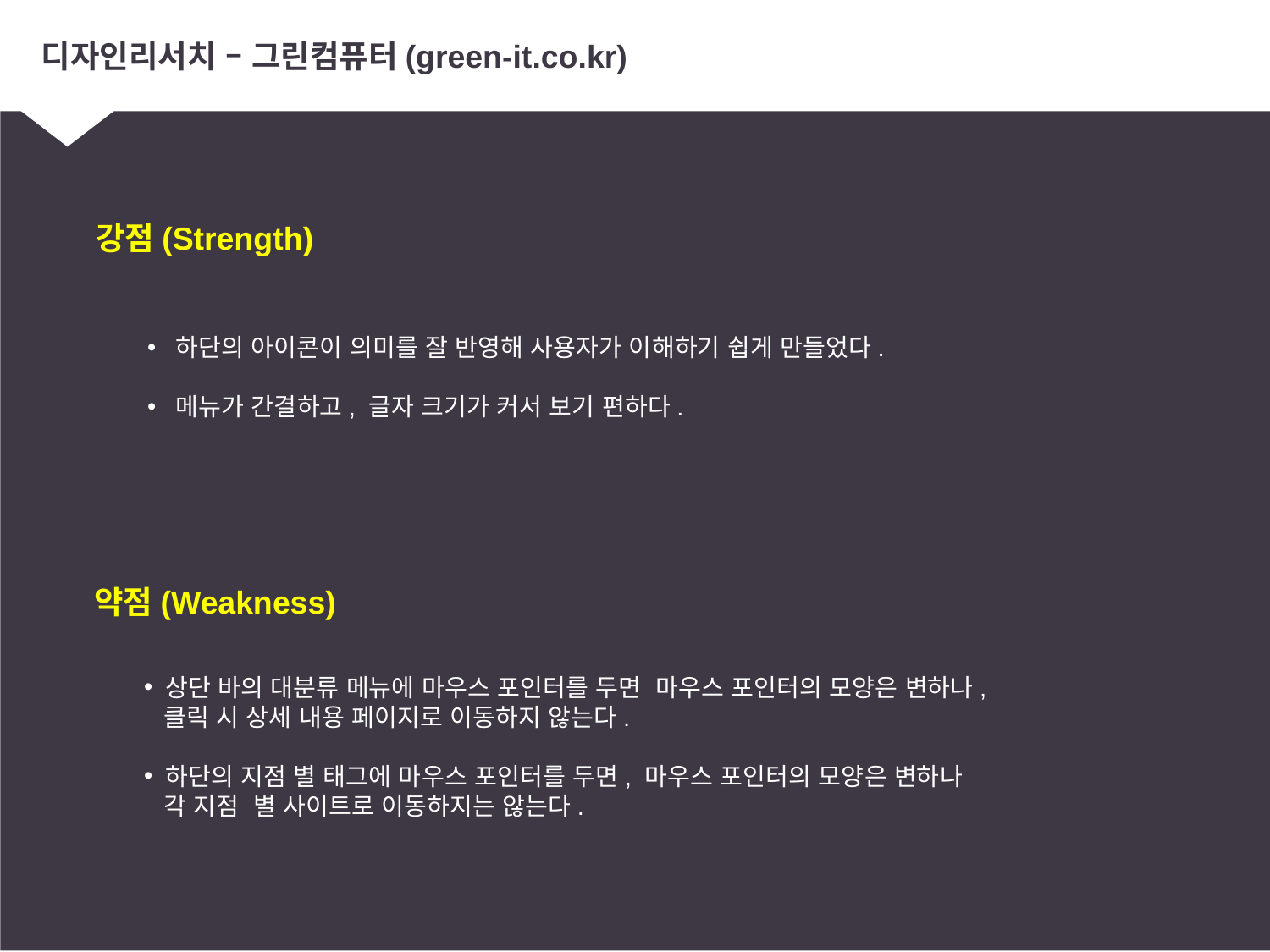

# 디자인리서치 – 그린컴퓨터(green-it.co.kr)
강점(Strength)
  하단의 아이콘이 의미를 잘 반영해 사용자가 이해하기 쉽게 만들었다.

  메뉴가 간결하고, 글자 크기가 커서 보기 편하다.

약점(Weakness)
 상단 바의 대분류 메뉴에 마우스 포인터를 두면  마우스 포인터의 모양은 변하나,
  클릭 시 상세 내용 페이지로 이동하지 않는다.

 하단의 지점 별 태그에 마우스 포인터를 두면, 마우스 포인터의 모양은 변하나
  각 지점  별 사이트로 이동하지는 않는다.